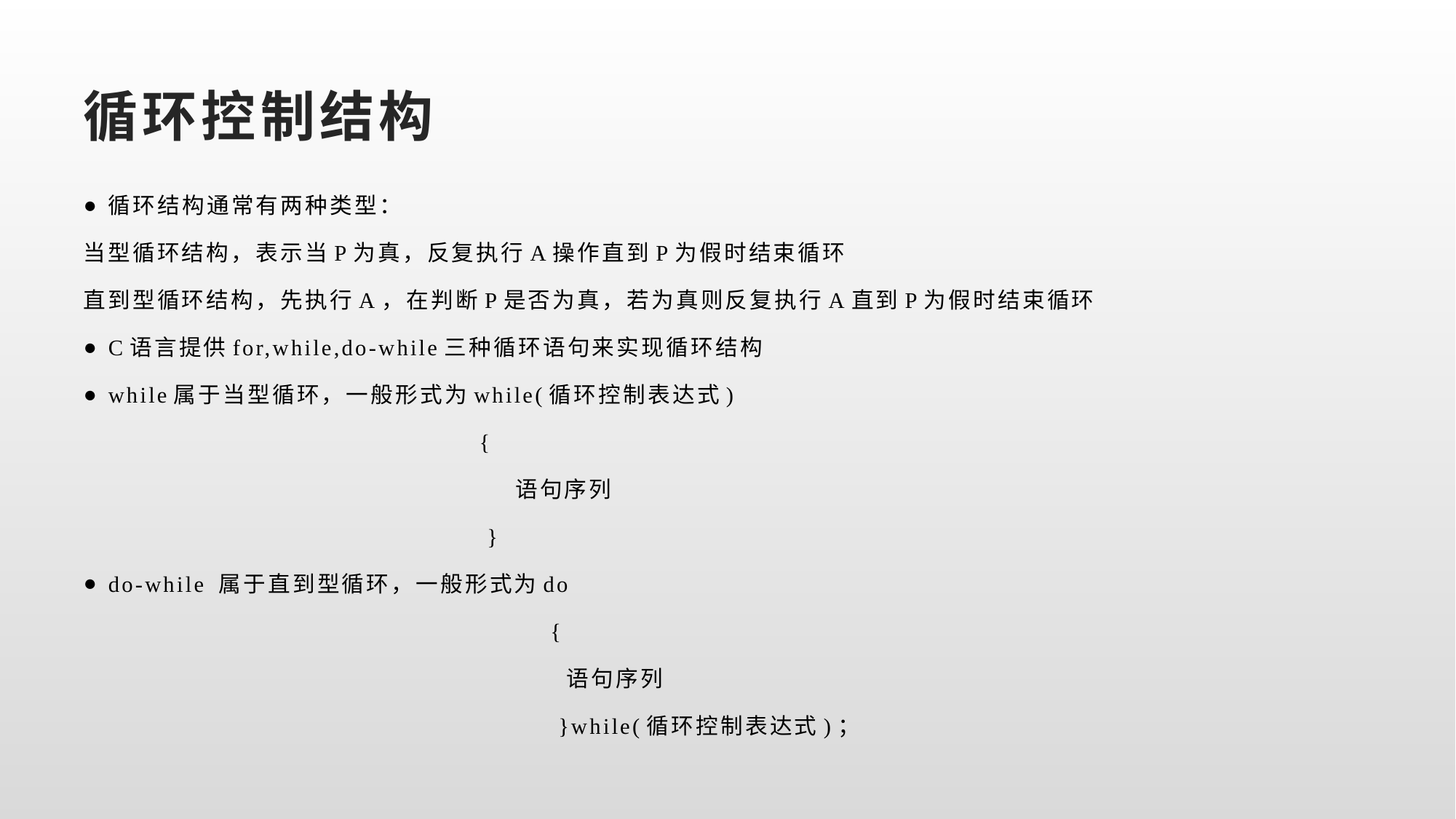

# 循环控制结构
循环结构通常有两种类型：
当型循环结构，表示当P为真，反复执行A操作直到P为假时结束循环
直到型循环结构，先执行A，在判断P是否为真，若为真则反复执行A直到P为假时结束循环
C语言提供for,while,do-while三种循环语句来实现循环结构
while属于当型循环，一般形式为while(循环控制表达式)
                                                  {
                                                          语句序列
                                                   }
do-while 属于直到型循环，一般形式为do
                                                           {
                                                                 语句序列
                                                            }while(循环控制表达式)；